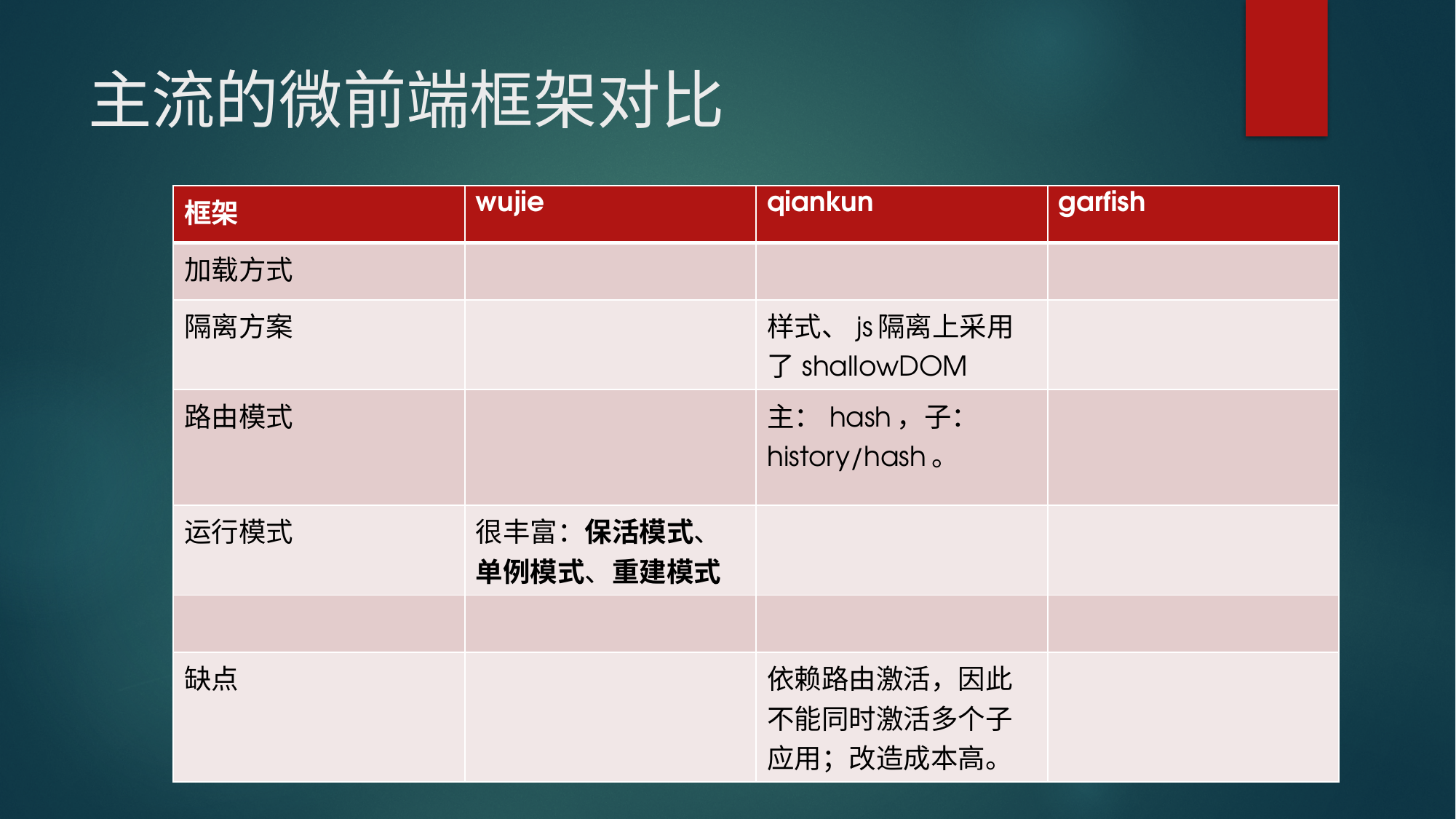

# 主流的微前端框架对比
| 框架 | wujie | qiankun | garfish |
| --- | --- | --- | --- |
| 加载方式 |  |  |  |
| 隔离方案 |  | 样式、js隔离上采用了shallowDOM |  |
| 路由模式 |  | 主：hash，子：history/hash。 |  |
| 运行模式 | 很丰富：保活模式、单例模式、重建模式 |  |  |
|  |  |  |  |
| 缺点 |  | 依赖路由激活，因此不能同时激活多个子应用；改造成本高。 |  |